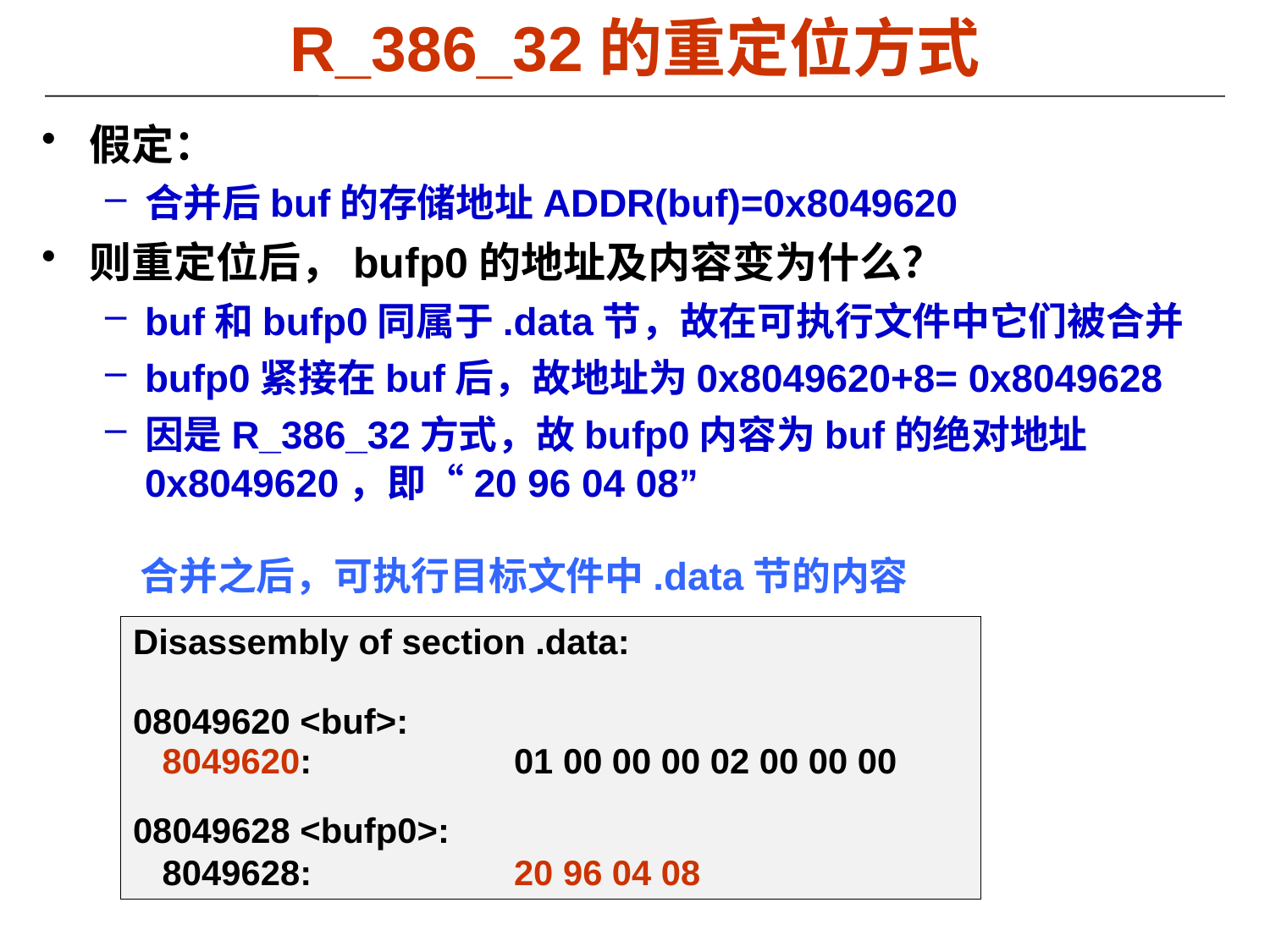

# R_386_32的重定位方式
假定：
合并后buf的存储地址ADDR(buf)=0x8049620
则重定位后，bufp0的地址及内容变为什么？
buf和bufp0同属于.data节，故在可执行文件中它们被合并
bufp0紧接在buf后，故地址为0x8049620+8= 0x8049628
因是R_386_32方式，故bufp0内容为buf的绝对地址0x8049620，即“20 96 04 08”
合并之后，可执行目标文件中.data节的内容
Disassembly of section .data:

08049620 <buf>:
   8049620:   		01 00 00 00 02 00 00 00

08049628 <bufp0>:
   8049628:   		20 96 04 08